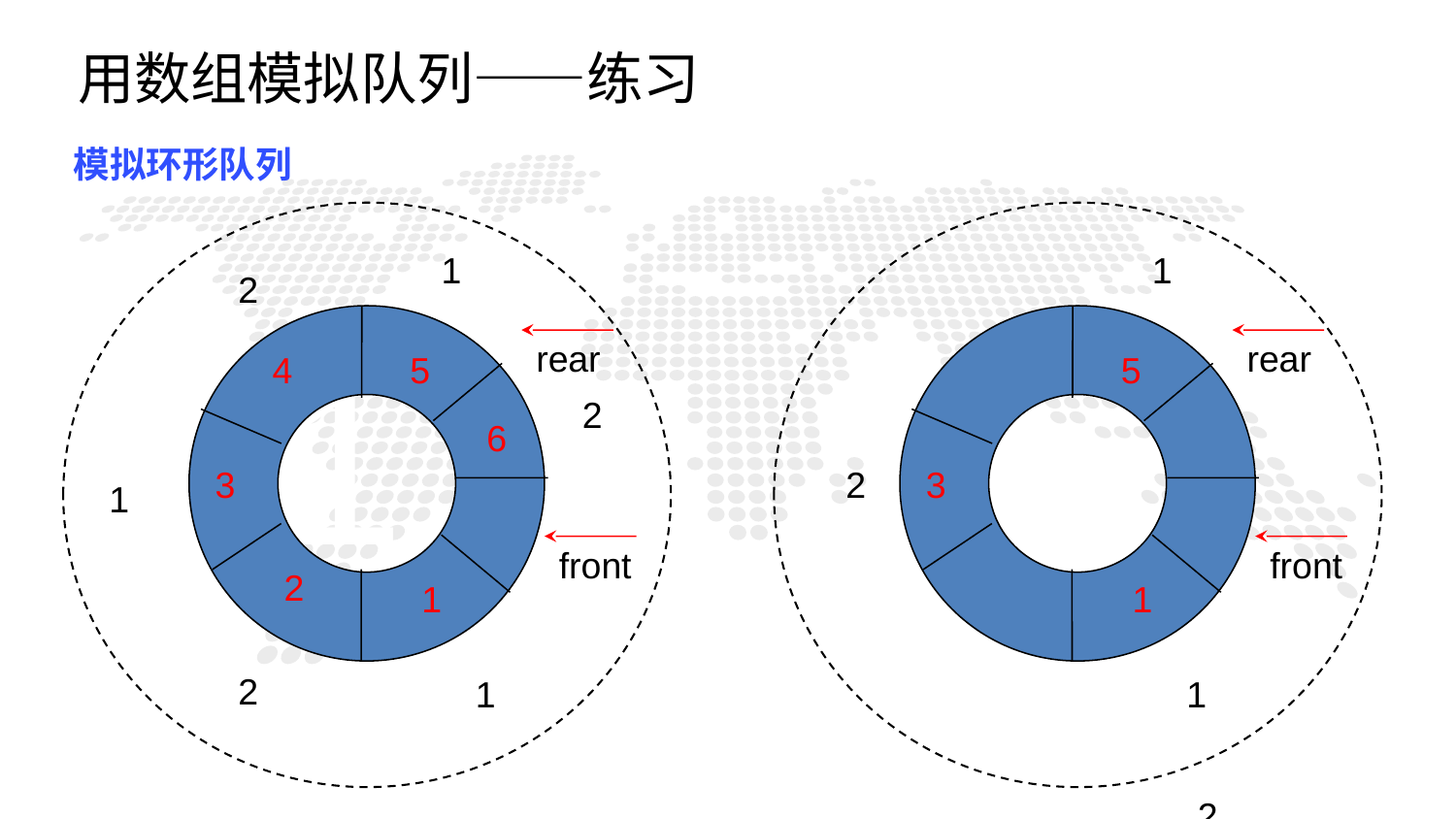

用数组模拟队列——练习
模拟环形队列

1
1
2

1

rear

rear

4
5
5
2
6
3
3
2
1
front

front

2
1
1
PART  ONE
2
1
1
2